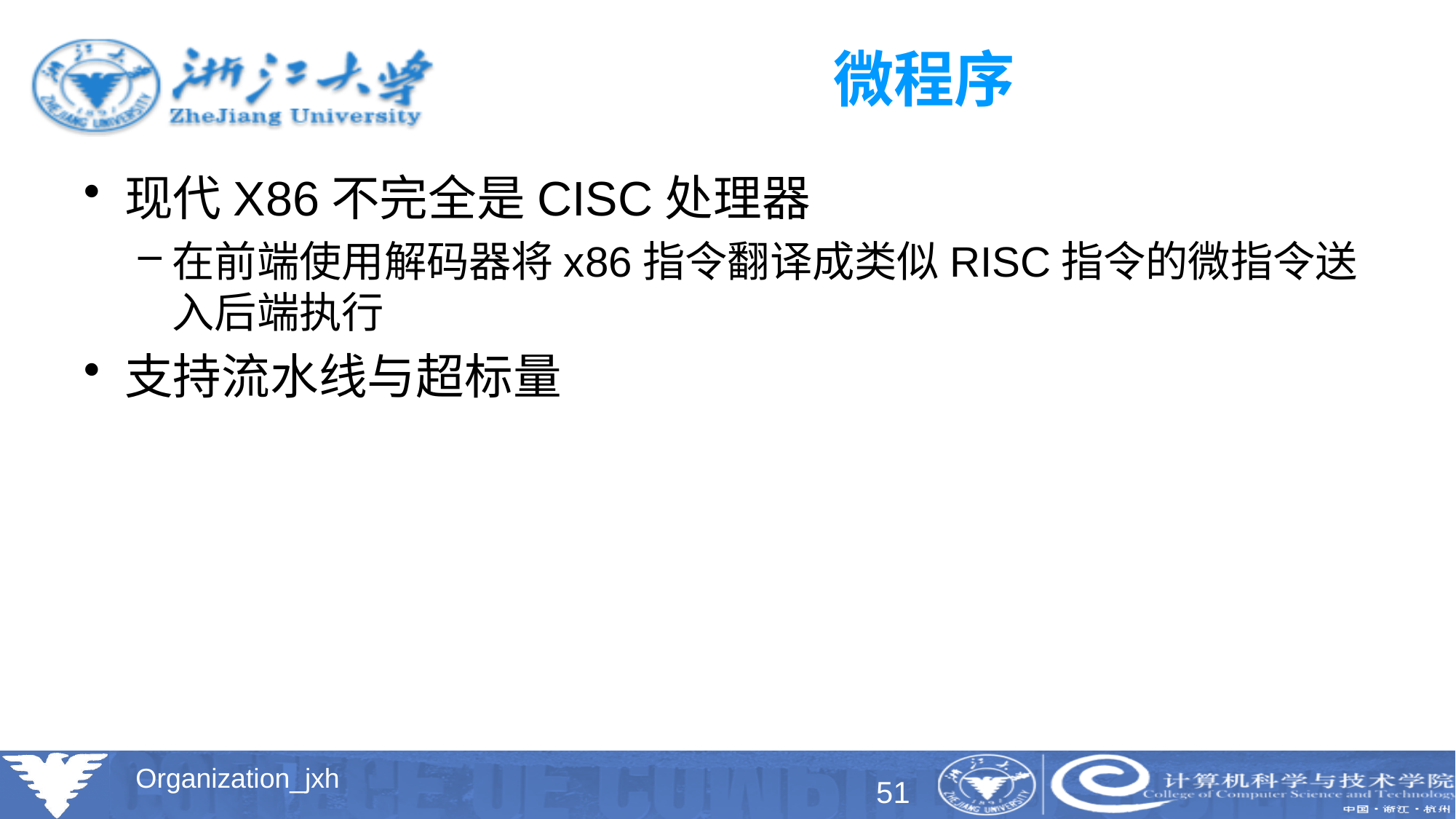

# 微程序
现代X86不完全是CISC处理器
在前端使用解码器将x86指令翻译成类似RISC指令的微指令送入后端执行
支持流水线与超标量